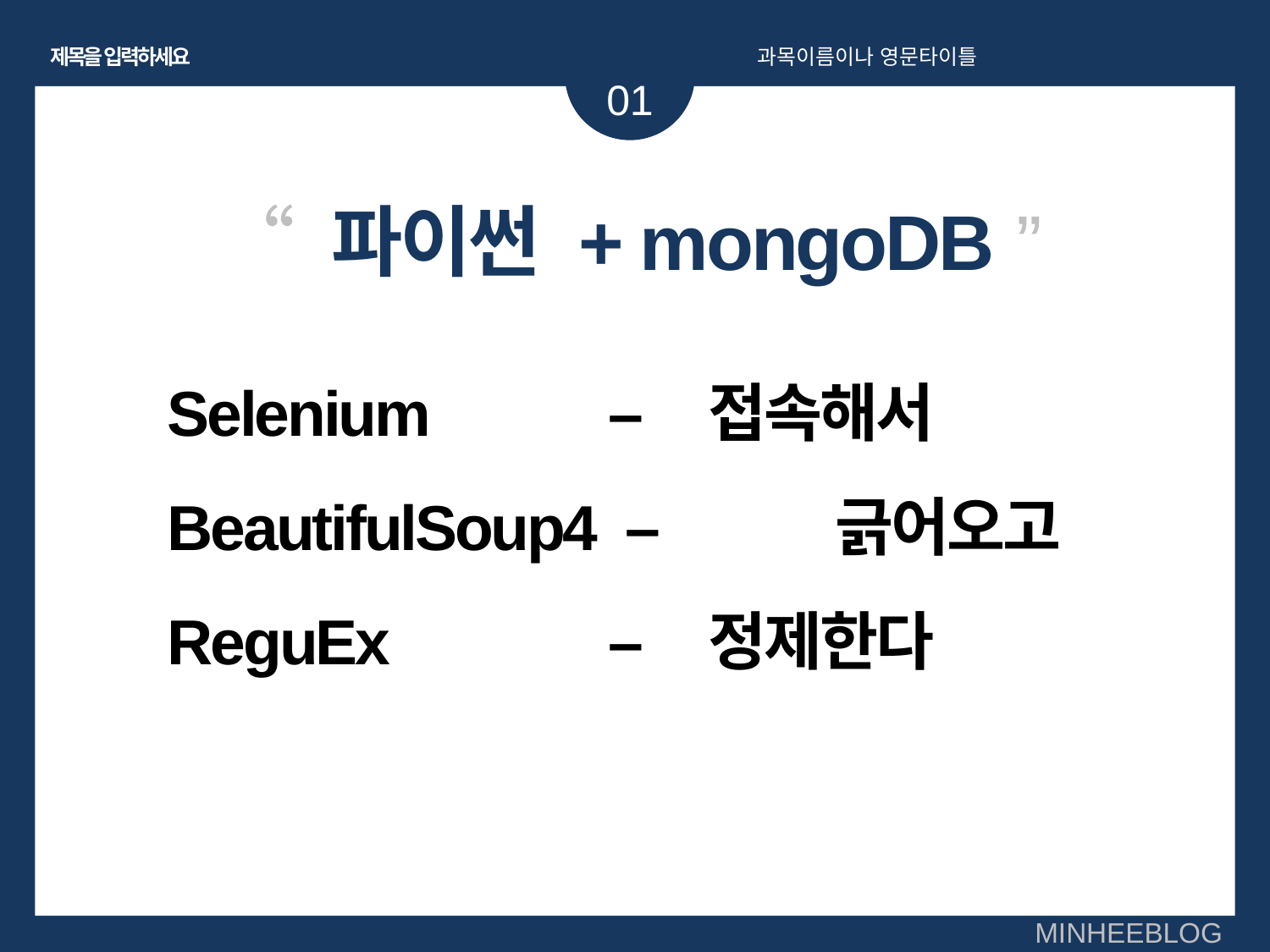

제목을 입력하세요
과목이름이나 영문타이틀
01

“ 파이썬 + mongoDB ”
Selenium 	    – 	 접속해서
BeautifulSoup4  – 	 긁어오고
ReguEx	   	    – 	 정제한다
MINHEEBLOG